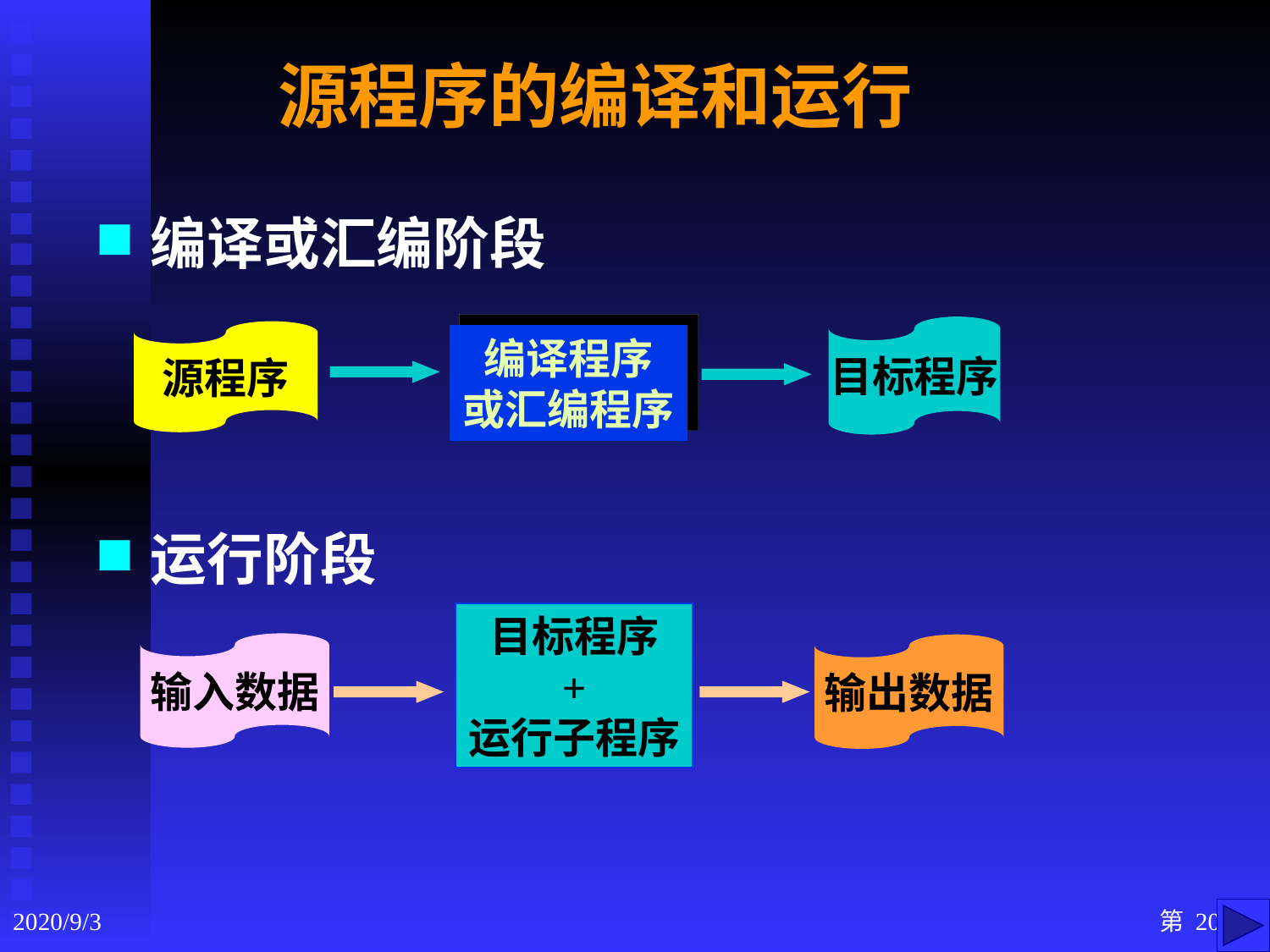

# 源程序的编译和运行
编译或汇编阶段

运行阶段
目标程序
源程序
编译程序
或汇编程序

目标程序
+
运行子程序
输入数据
输出数据

2020/9/3
第 20 页